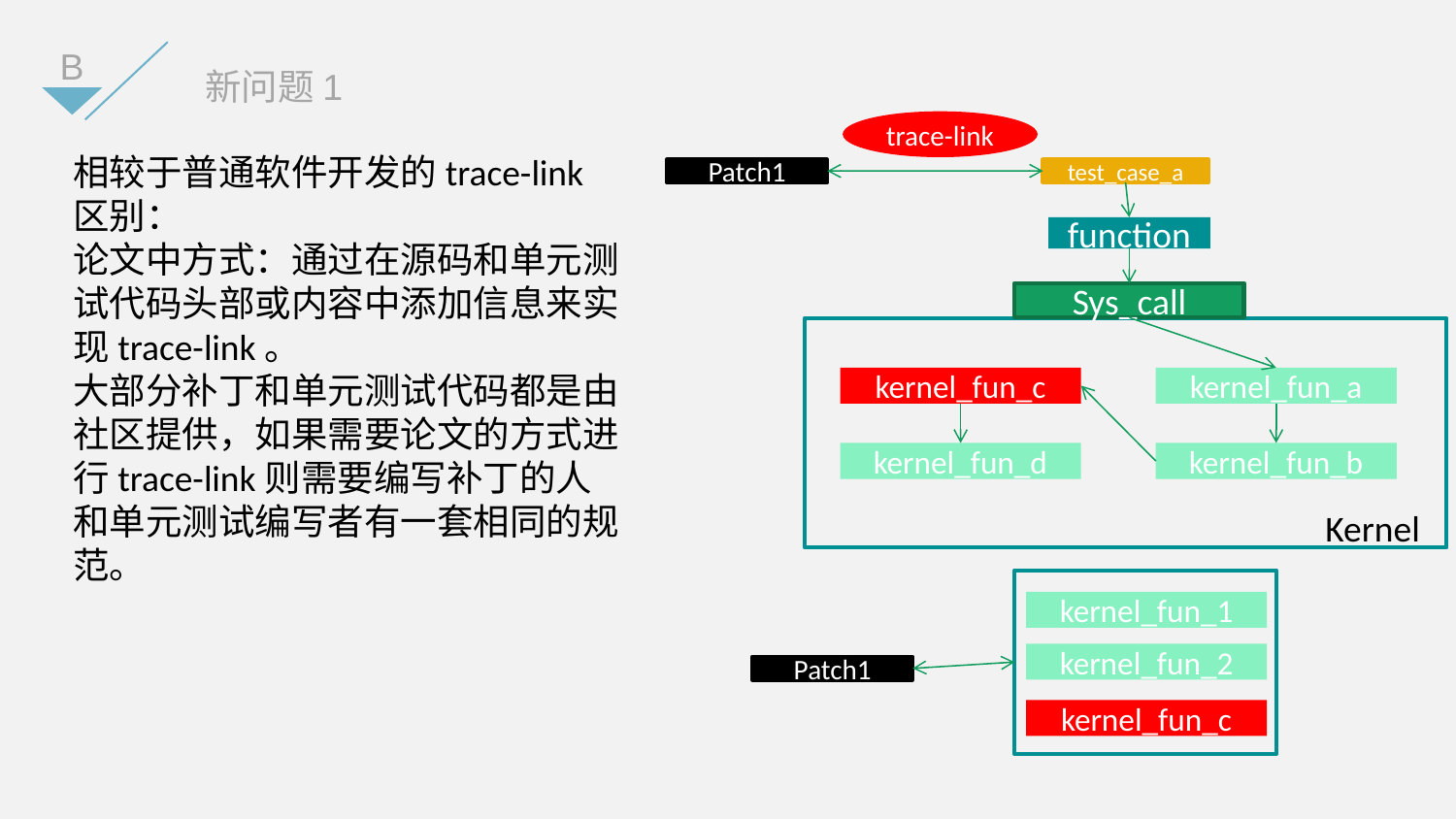

B

新问题1
trace-link
test_case_a
Patch1
function
Sys_call

kernel_fun_c
kernel_fun_a
kernel_fun_d
kernel_fun_b
Kernel
相较于普通软件开发的trace-link区别：
论文中方式：通过在源码和单元测试代码头部或内容中添加信息来实现trace-link。
大部分补丁和单元测试代码都是由社区提供，如果需要论文的方式进行trace-link则需要编写补丁的人和单元测试编写者有一套相同的规范。

kernel_fun_1
kernel_fun_2
Patch1
kernel_fun_c